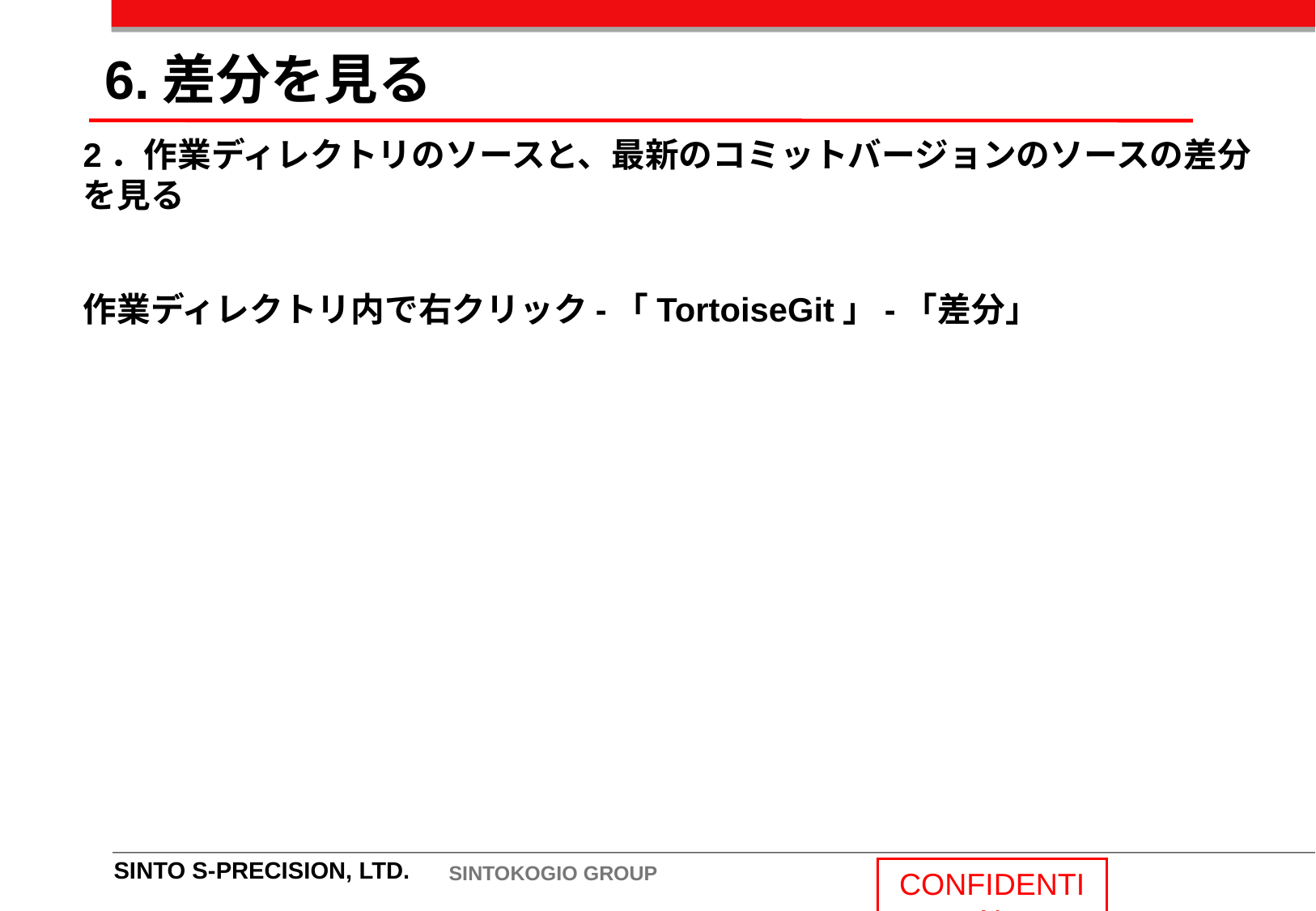

6.差分を見る

2．作業ディレクトリのソースと、最新のコミットバージョンのソースの差分を見る

作業ディレクトリ内で右クリック-「TortoiseGit」-「差分」
SINTO S-PRECISION, LTD.
SINTOKOGIO GROUP
CONFIDENTIAL